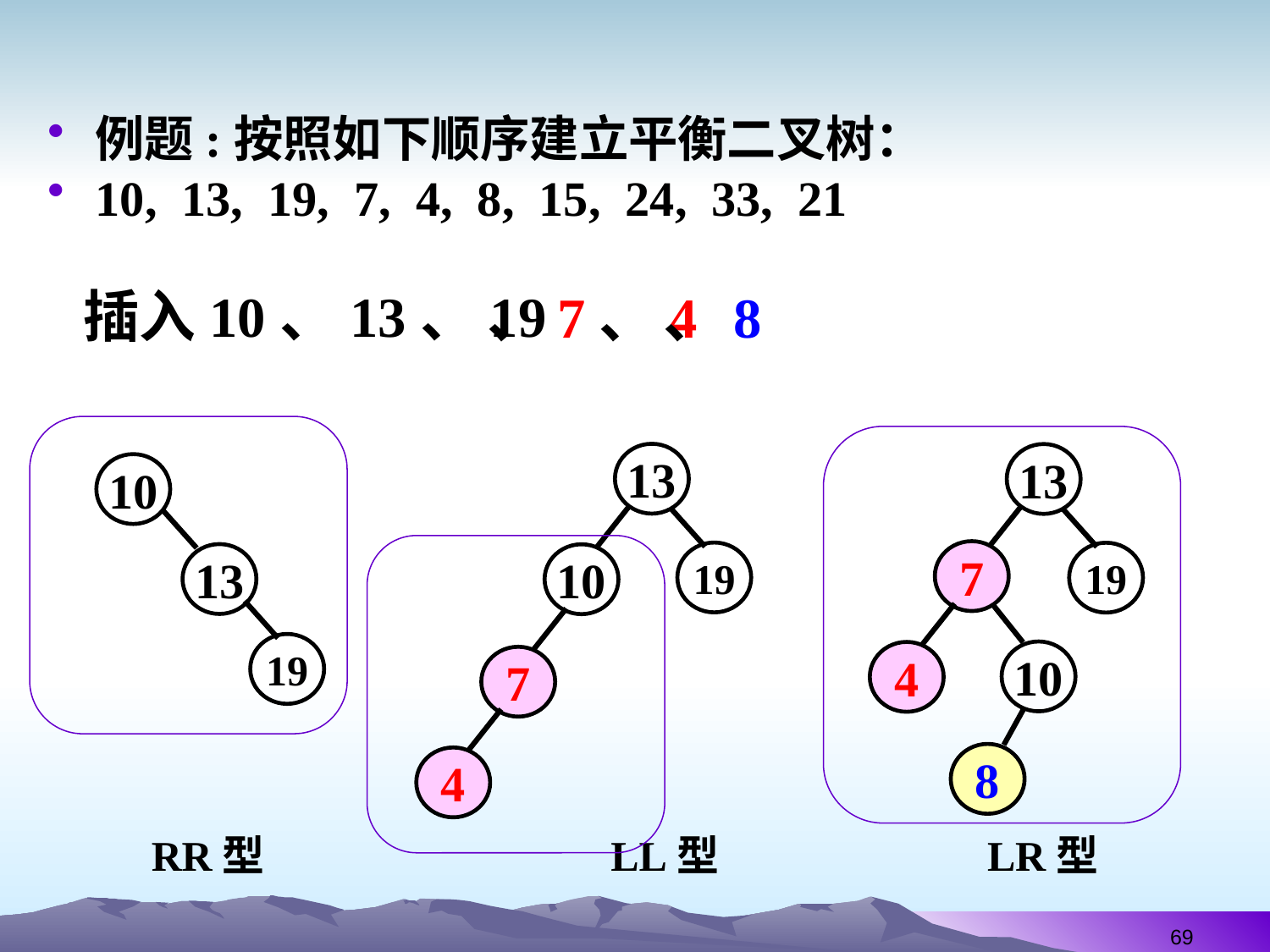

例题:按照如下顺序建立平衡二叉树：
10,  13,  19,  7,  4,  8,  15,  24,  33,  21
插入10、13、19
、7、4
、8

13
13
10

7
19
19
13
10

19
10
4
7

8
4
RR型
LL型
LR型
69